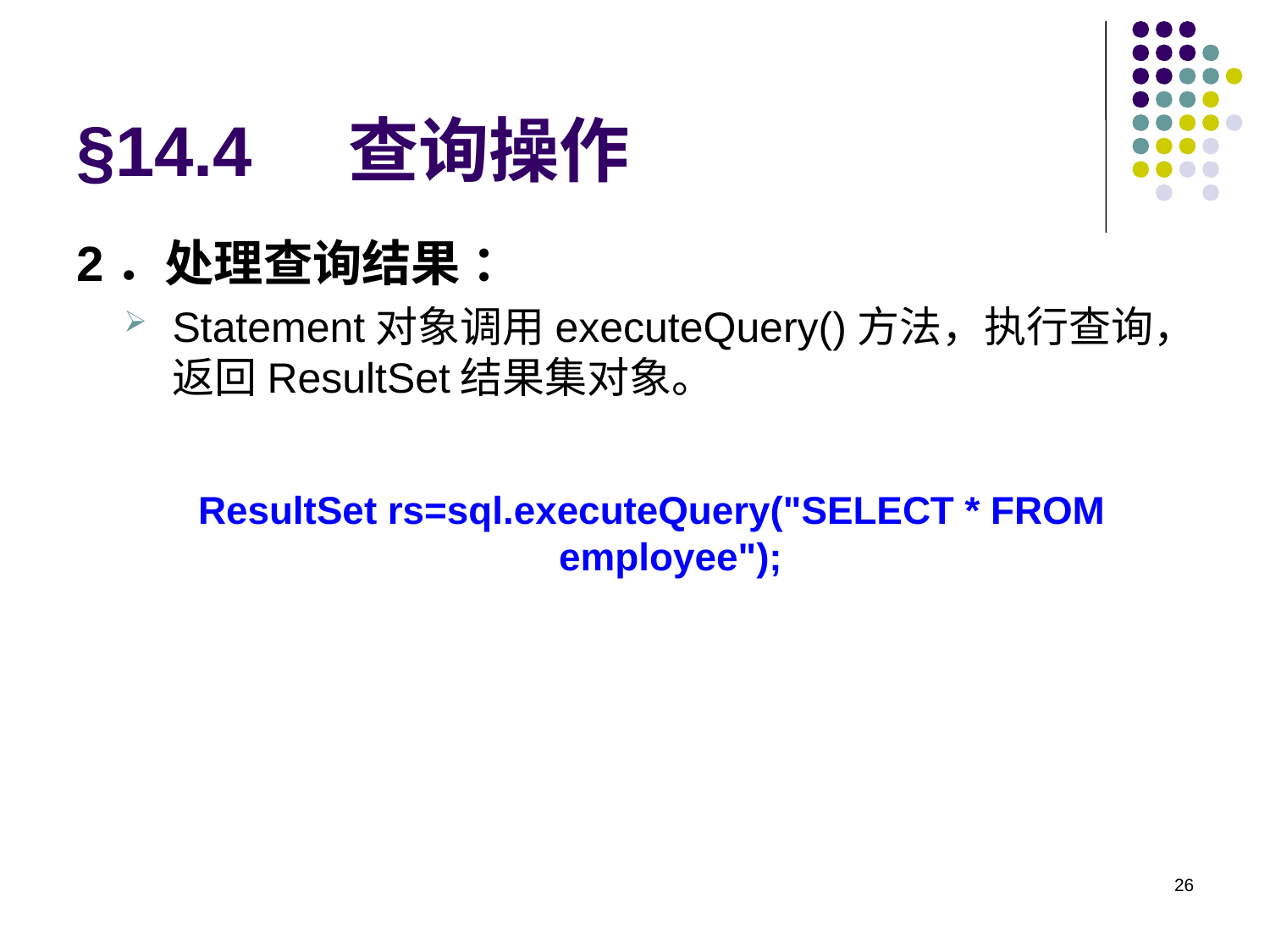

# §14.4    查询操作
2．处理查询结果 ：
Statement对象调用executeQuery()方法，执行查询，返回ResultSet结果集对象。

 ResultSet rs=sql.executeQuery("SELECT * FROM employee");

26